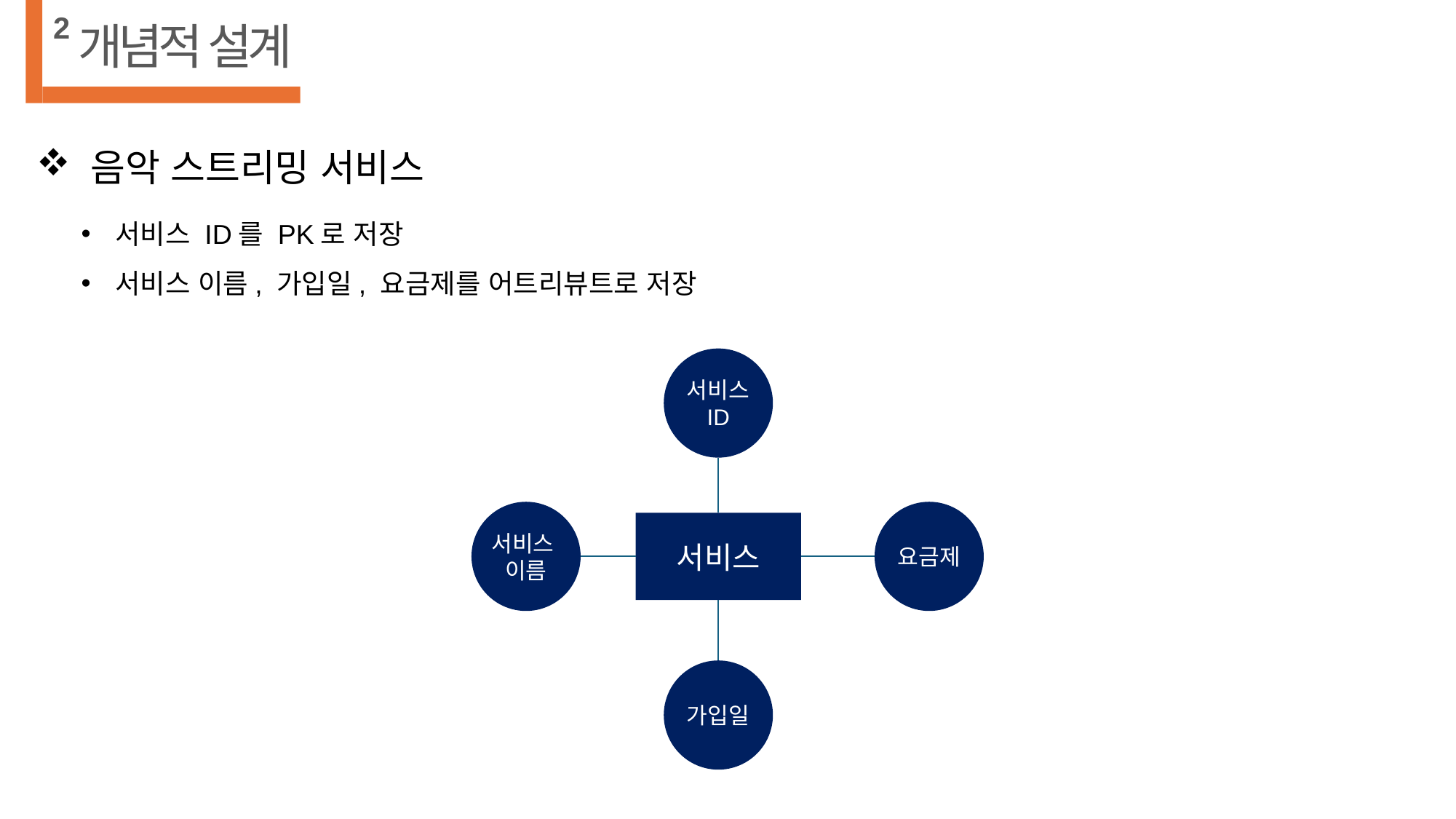

2
개념적 설계
 음악 스트리밍 서비스
서비스 ID를 PK로 저장
서비스 이름, 가입일, 요금제를 어트리뷰트로 저장
서비스
ID
서비스
이름
서비스
가입일
요금제